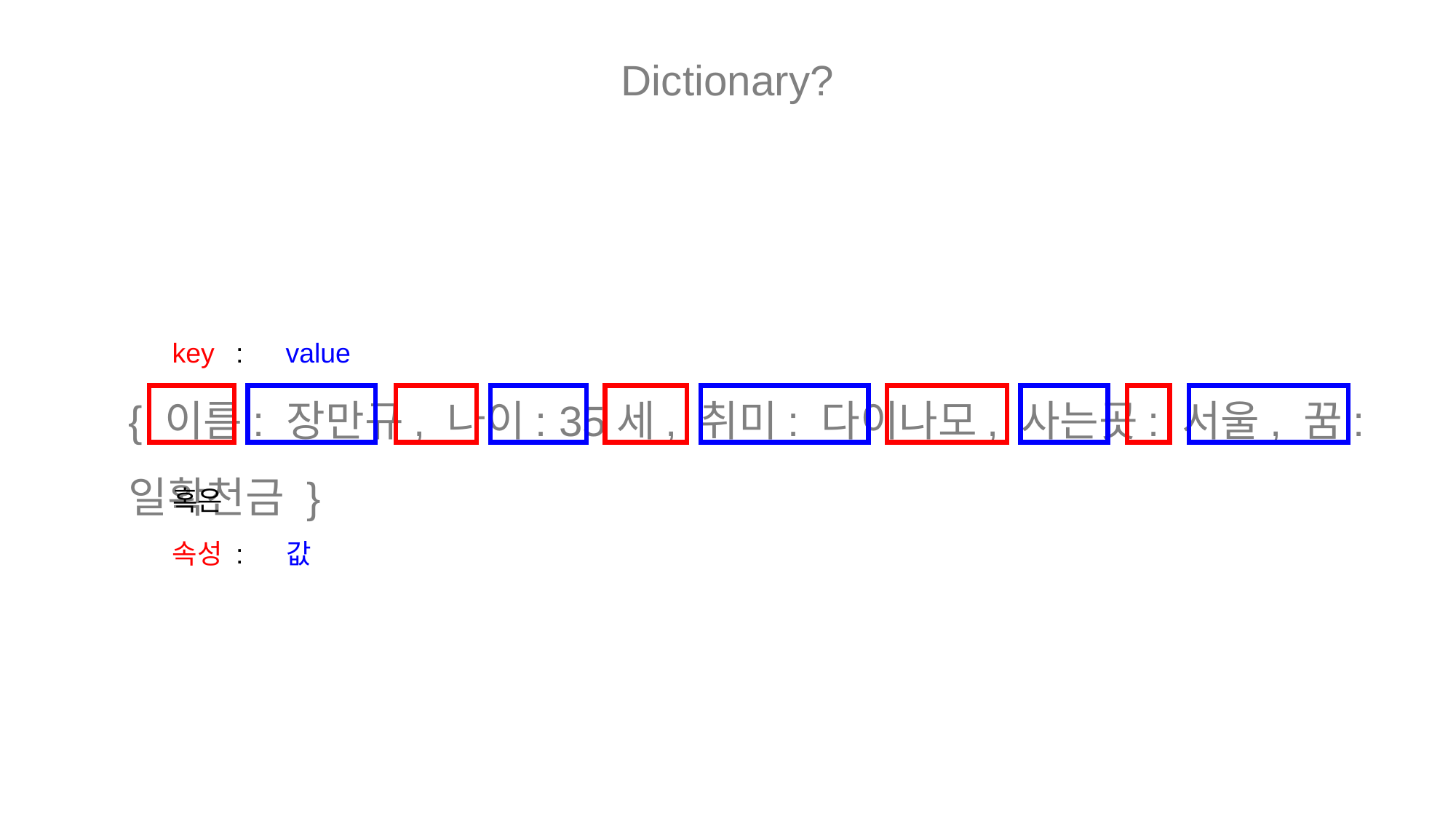

Dictionary?
key
:
value
{ 이름: 장만규, 나이: 35세, 취미: 다이나모, 사는곳: 서울, 꿈: 일확천금 }

혹은
속성
:
값